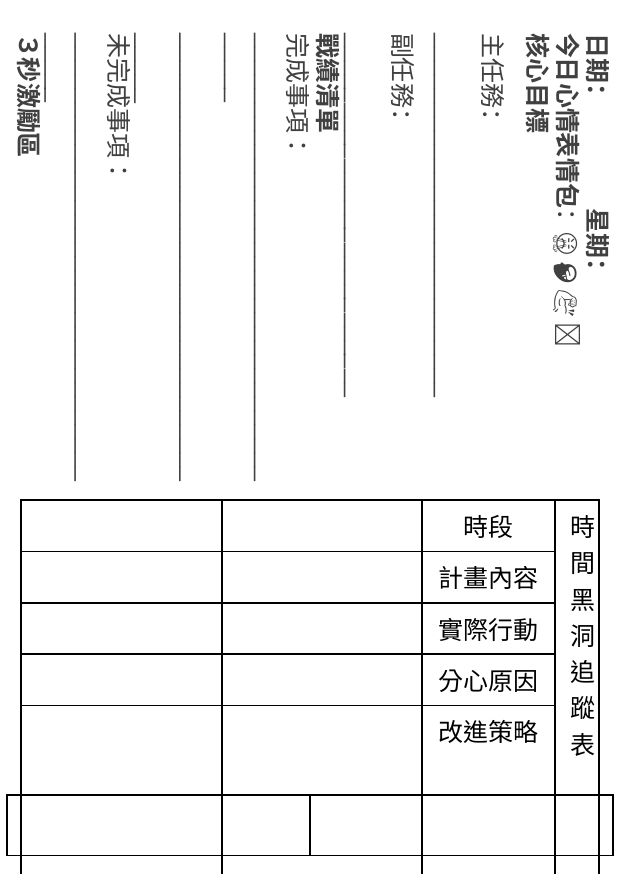

日期：　　　　星期：
今日心情表情包：😤 🧠 💪 🥱
核心目標
主任務：__________________________
副任務：__________________________
戰績清單
完成事項：
_____________________________________
_____________________________________
未完成事項：
_____________________________________
３秒激勵區
今日小勝利：_____________________
明日預告：________________________
寫給自己的一句話：_____________ _____________________________________
|  |  | 時段 | 時間黑洞追蹤表 |
| --- | --- | --- | --- |
|  |  | 計畫內容 |  |
|  |  | 實際行動 |  |
|  |  | 分心原因 |  |
|  |  | 改進策略 |  |
|  |  |
| --- | --- |